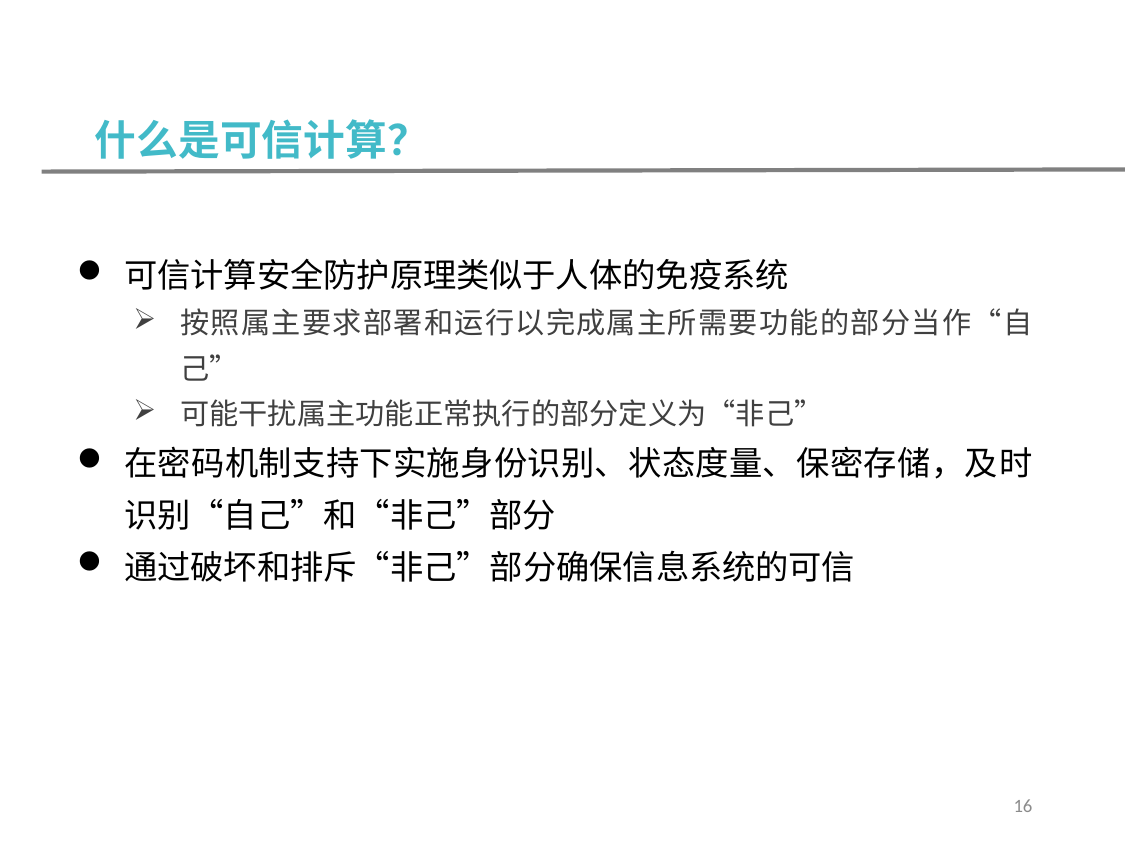

什么是可信计算？
可信计算安全防护原理类似于人体的免疫系统
按照属主要求部署和运行以完成属主所需要功能的部分当作“自己”
可能干扰属主功能正常执行的部分定义为“非己”
在密码机制支持下实施身份识别、状态度量、保密存储，及时识别“自己”和“非己”部分
通过破坏和排斥“非己”部分确保信息系统的可信
16